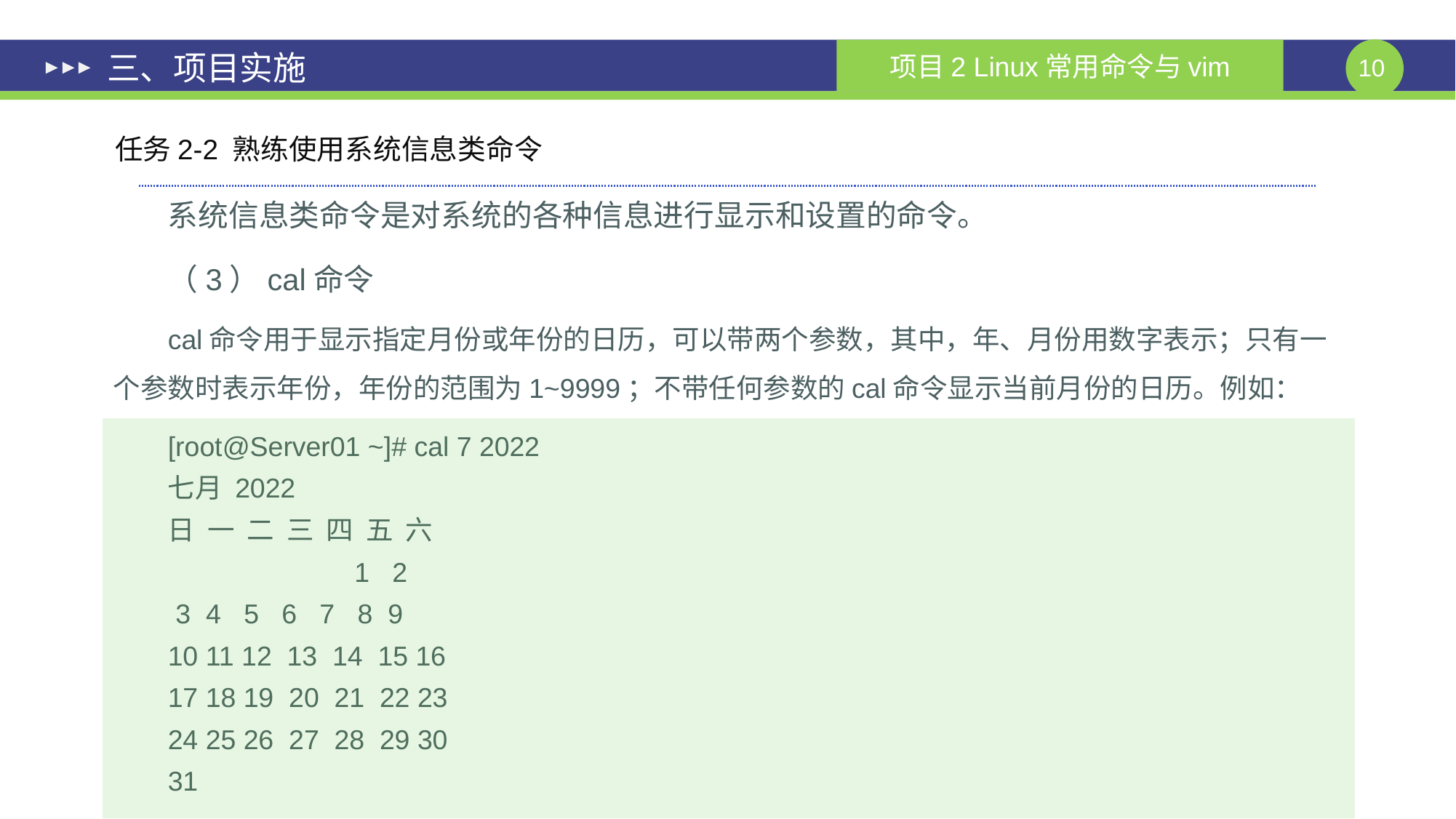

# 三、项目实施
任务2-2 熟练使用系统信息类命令
系统信息类命令是对系统的各种信息进行显示和设置的命令。
（3）cal命令
cal命令用于显示指定月份或年份的日历，可以带两个参数，其中，年、月份用数字表示；只有一个参数时表示年份，年份的范围为1~9999；不带任何参数的cal命令显示当前月份的日历。例如：
[root@Server01 ~]# cal 7 2022
七月 2022
日  一  二  三  四  五  六
                	   1   2
 3  4   5   6   7   8  9
10 11 12  13  14  15 16
17 18 19  20  21  22 23
24 25 26  27  28  29 30
31